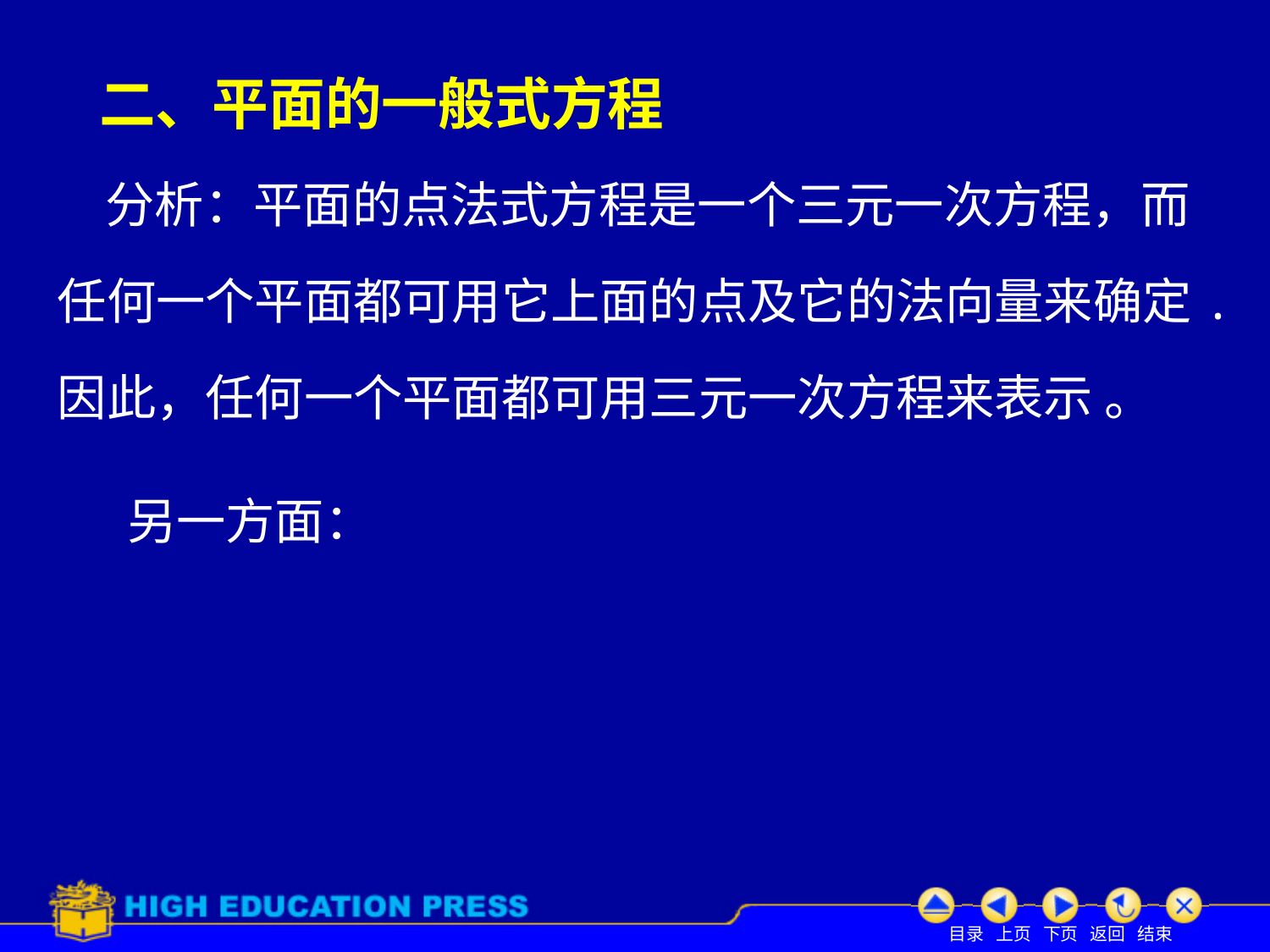

# 二、平面的一般式方程
分析：平面的点法式方程是一个三元一次方程，而
任何一个平面都可用它上面的点及它的法向量来确定.
因此，任何一个平面都可用三元一次方程来表示 。
另一方面：